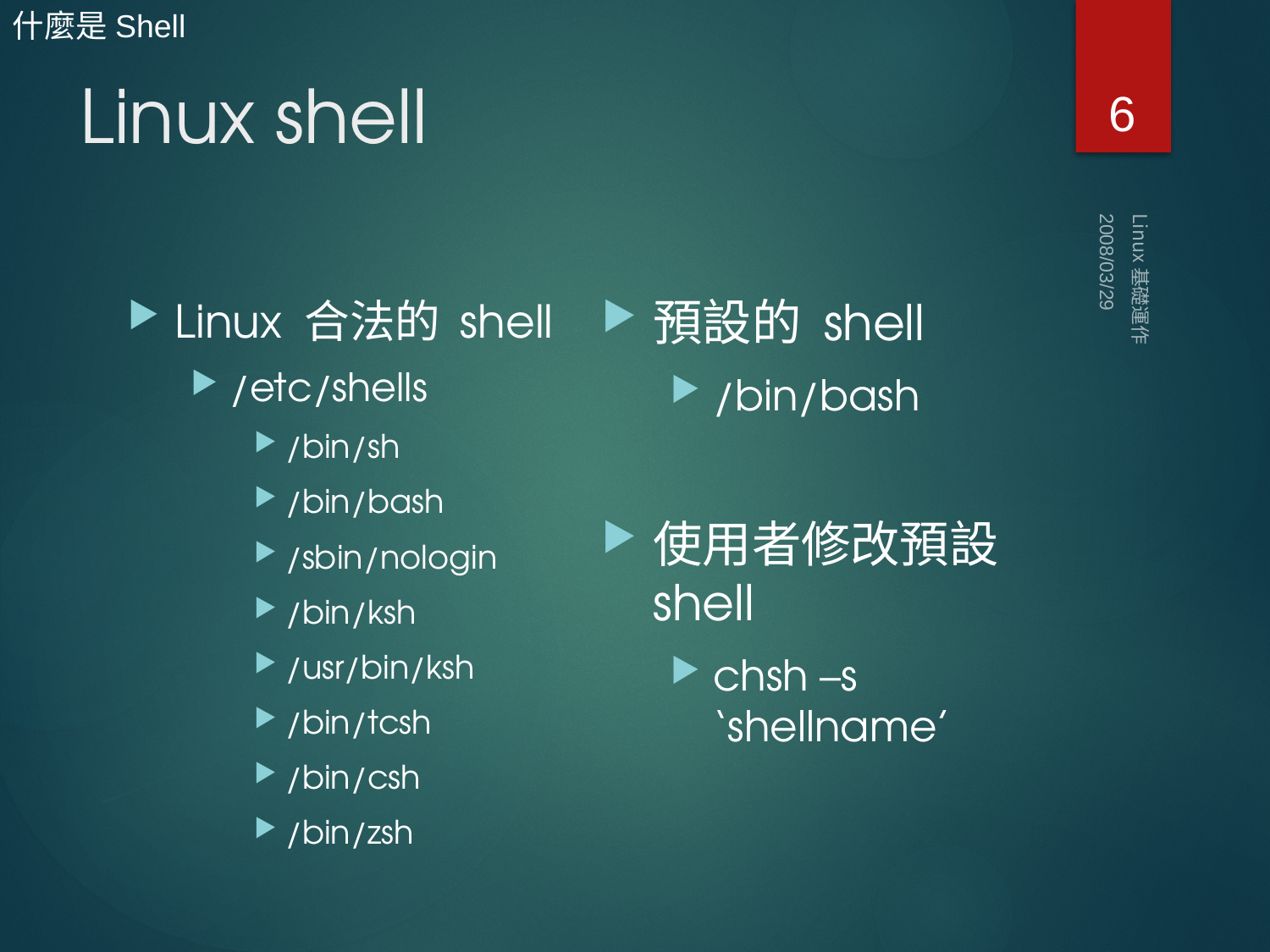

什麼是Shell
6
# Linux shell
2008/03/29
預設的 shell
/bin/bash

使用者修改預設shell
chsh –s ‘shellname’
Linux 合法的 shell
/etc/shells
/bin/sh
/bin/bash
/sbin/nologin
/bin/ksh
/usr/bin/ksh
/bin/tcsh
/bin/csh
/bin/zsh
Linux 基礎運作